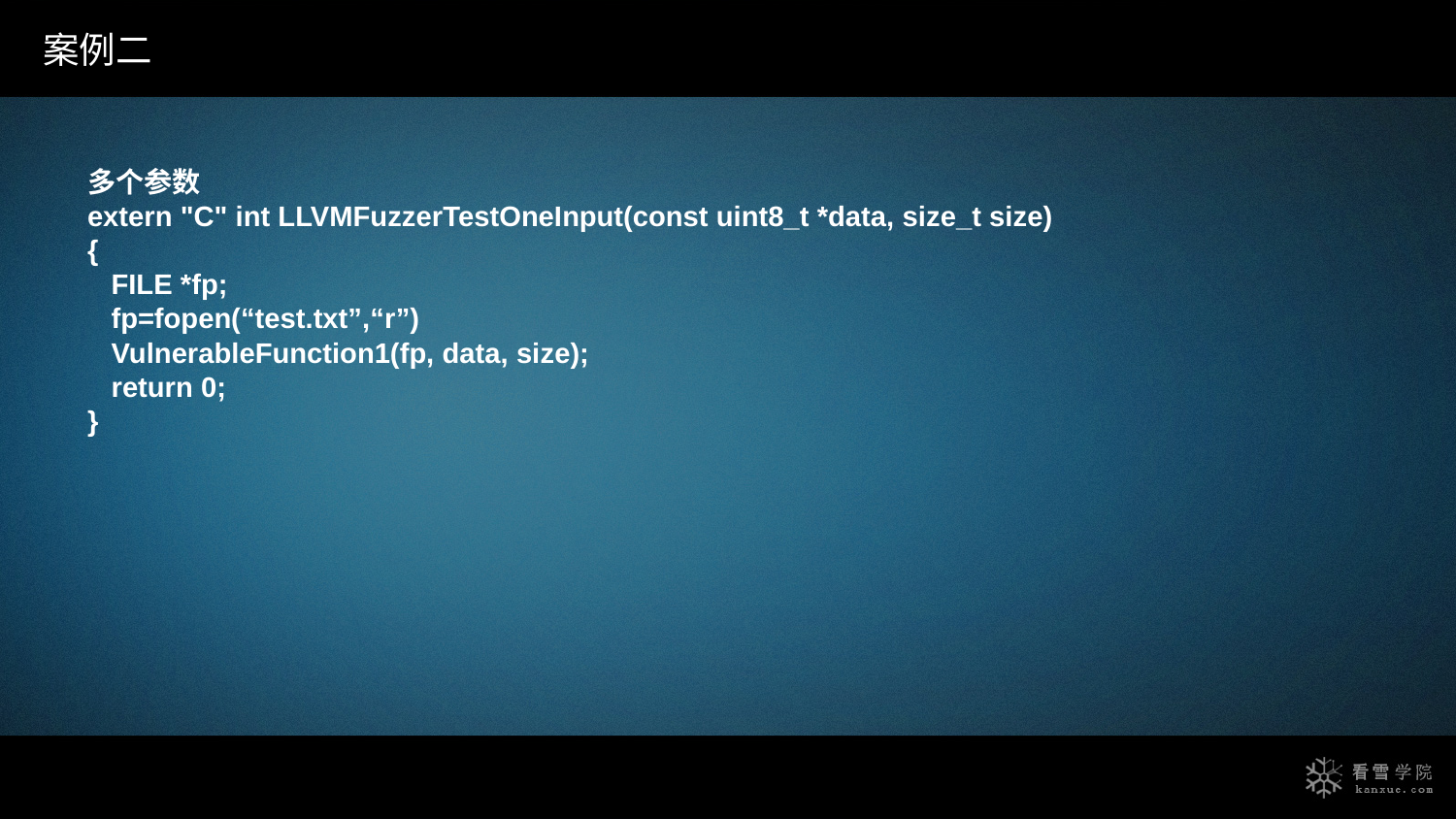

案例二
多个参数
extern "C" int LLVMFuzzerTestOneInput(const uint8_t *data, size_t size)
{
   FILE *fp;
   fp=fopen(“test.txt”,“r”)
   VulnerableFunction1(fp, data, size);
   return 0;
}